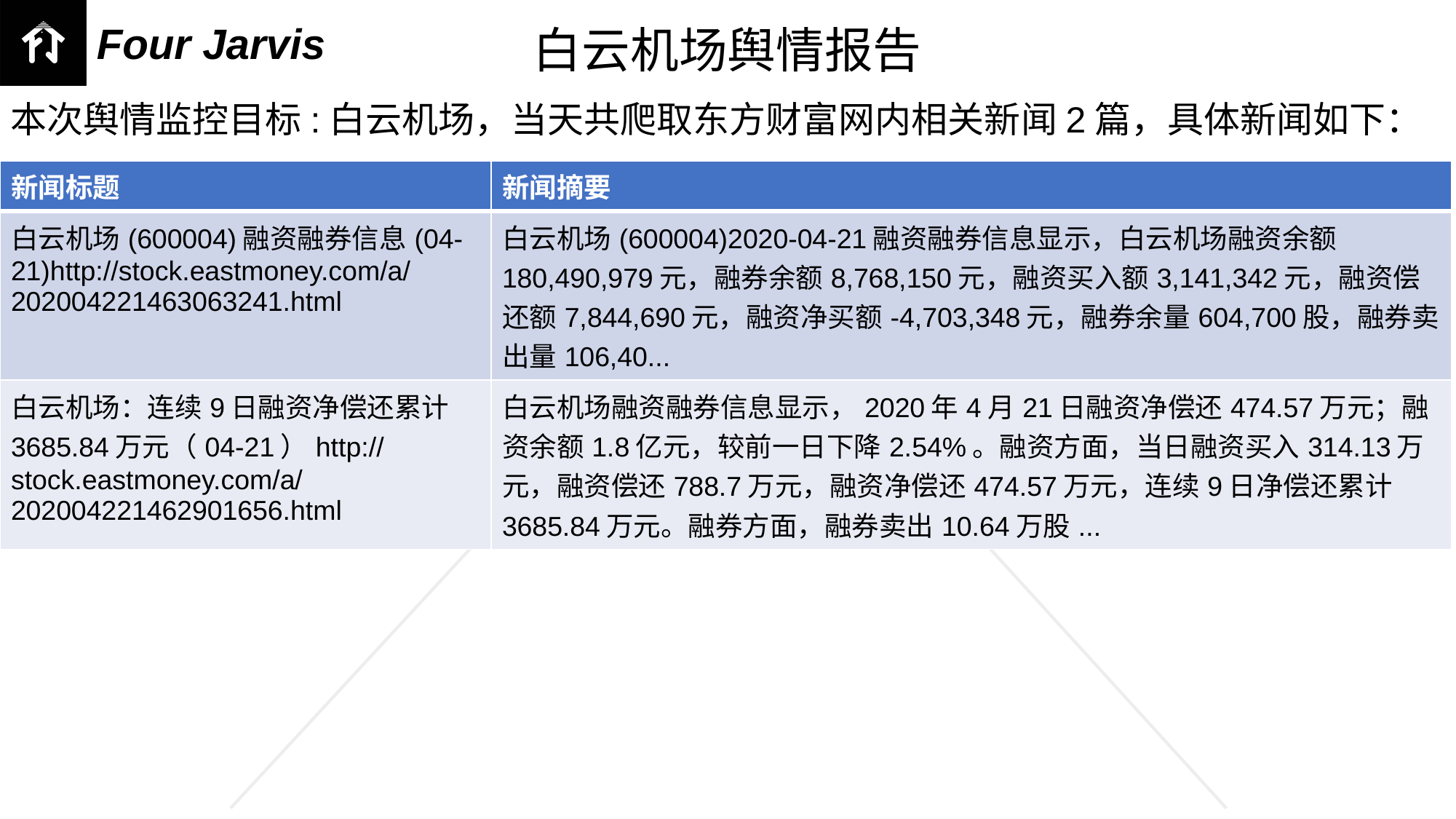

白云机场舆情报告
本次舆情监控目标:白云机场，当天共爬取东方财富网内相关新闻2篇，具体新闻如下：
| 新闻标题 | 新闻摘要 |
| --- | --- |
| 白云机场(600004)融资融券信息(04-21)http://stock.eastmoney.com/a/202004221463063241.html | 白云机场(600004)2020-04-21融资融券信息显示，白云机场融资余额180,490,979元，融券余额8,768,150元，融资买入额3,141,342元，融资偿还额7,844,690元，融资净买额-4,703,348元，融券余量604,700股，融券卖出量106,40... |
| 白云机场：连续9日融资净偿还累计3685.84万元（04-21）http://stock.eastmoney.com/a/202004221462901656.html | 白云机场融资融券信息显示，2020年4月21日融资净偿还474.57万元；融资余额1.8亿元，较前一日下降2.54%。融资方面，当日融资买入314.13万元，融资偿还788.7万元，融资净偿还474.57万元，连续9日净偿还累计3685.84万元。融券方面，融券卖出10.64万股... |